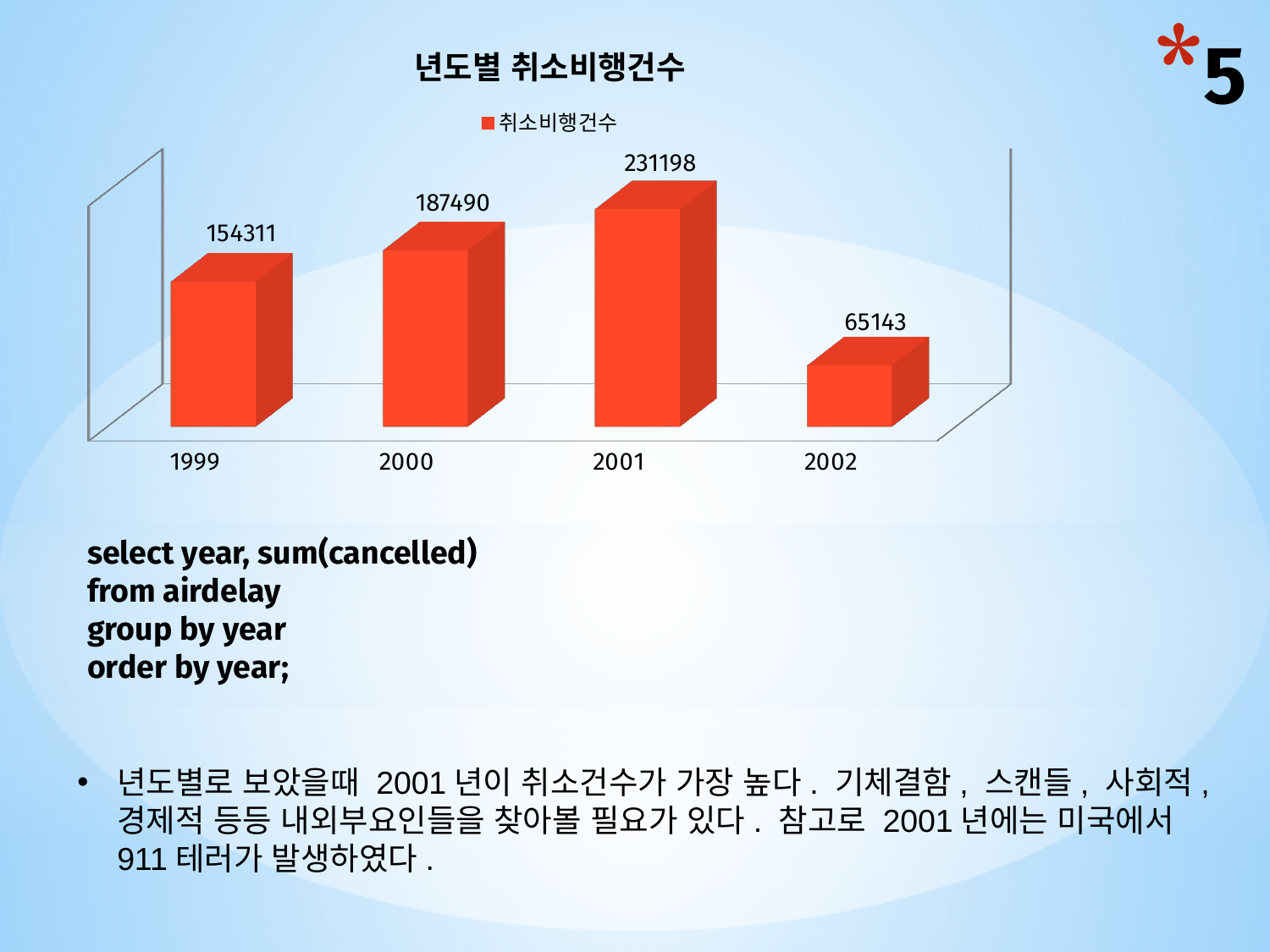

[unsupported chart]

# 5
select year, sum(cancelled)
from airdelay
group by year
order by year;
년도별로 보았을때 2001년이 취소건수가 가장 높다. 기체결함, 스캔들, 사회적, 경제적 등등 내외부요인들을 찾아볼 필요가 있다. 참고로 2001년에는 미국에서 911테러가 발생하였다.